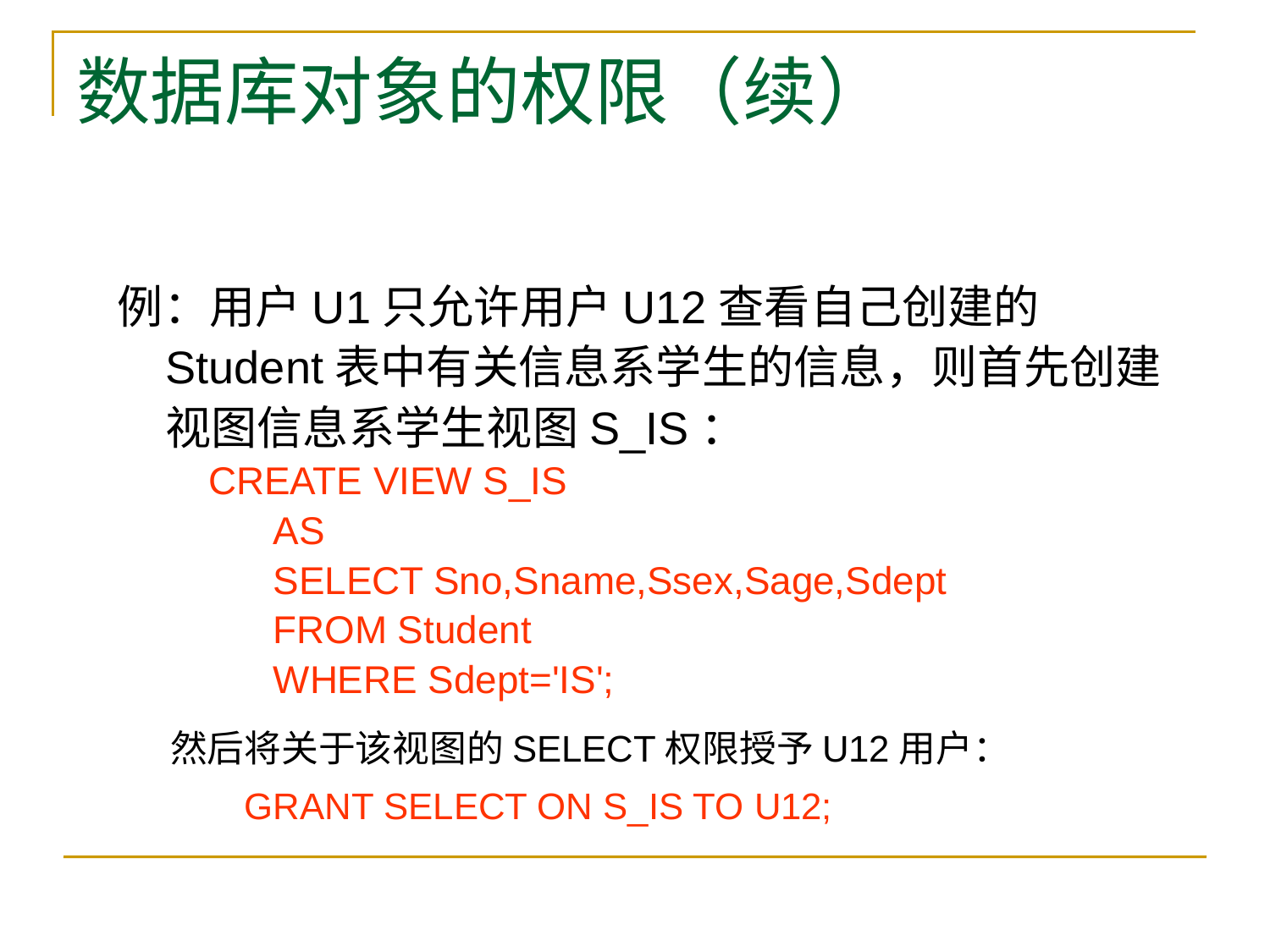

# 数据库对象的权限（续）
例：用户U1只允许用户U12查看自己创建的Student表中有关信息系学生的信息，则首先创建视图信息系学生视图S_IS：
    CREATE VIEW S_IS
          AS
          SELECT Sno,Sname,Ssex,Sage,Sdept
          FROM Student
          WHERE Sdept='IS';
    然后将关于该视图的SELECT权限授予U12用户：
          GRANT SELECT ON S_IS TO U12;